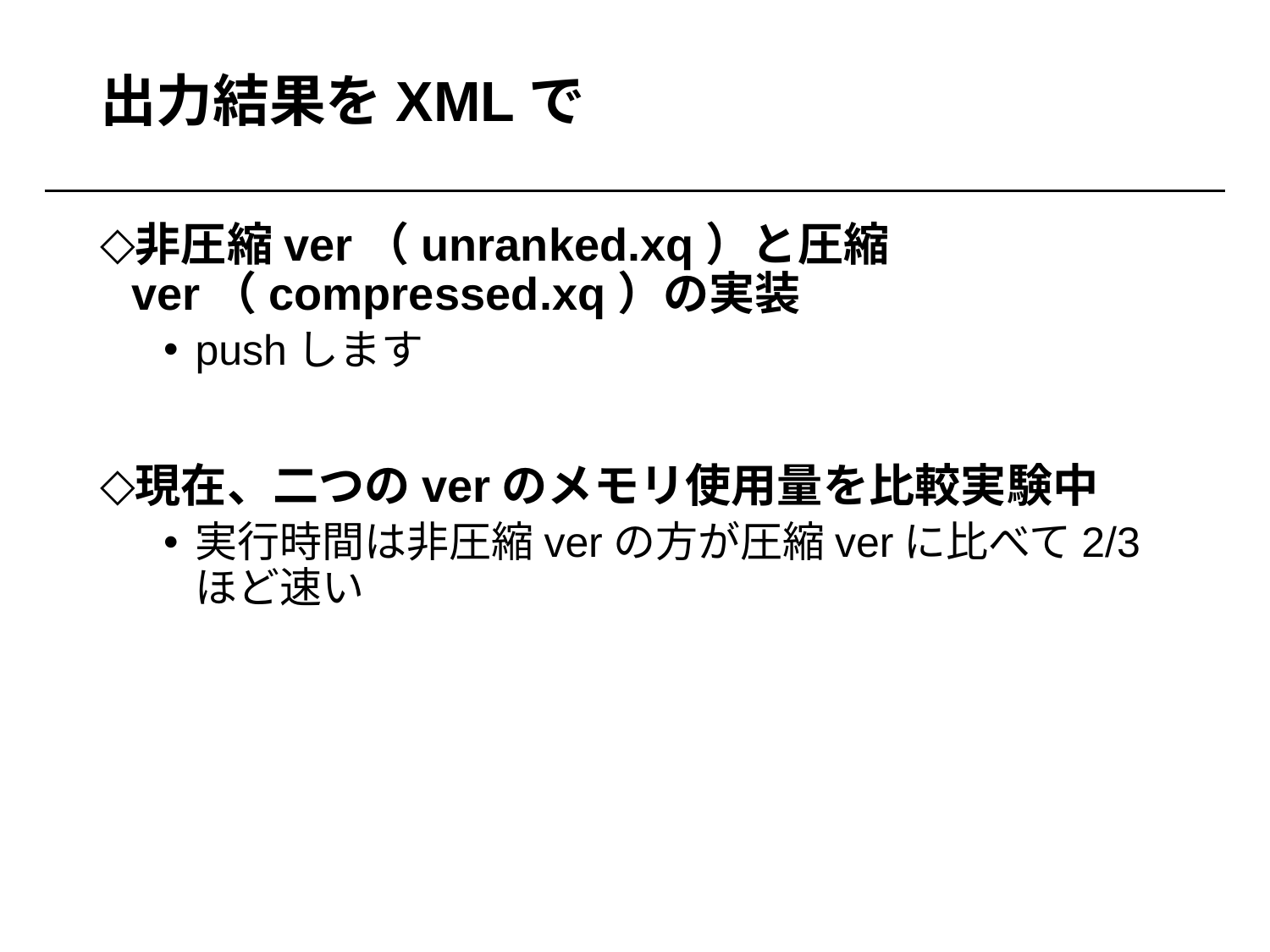

# 出力結果をXMLで
非圧縮ver（unranked.xq）と圧縮ver（compressed.xq）の実装
pushします

現在、二つのverのメモリ使用量を比較実験中
実行時間は非圧縮verの方が圧縮verに比べて2/3
ほど速い